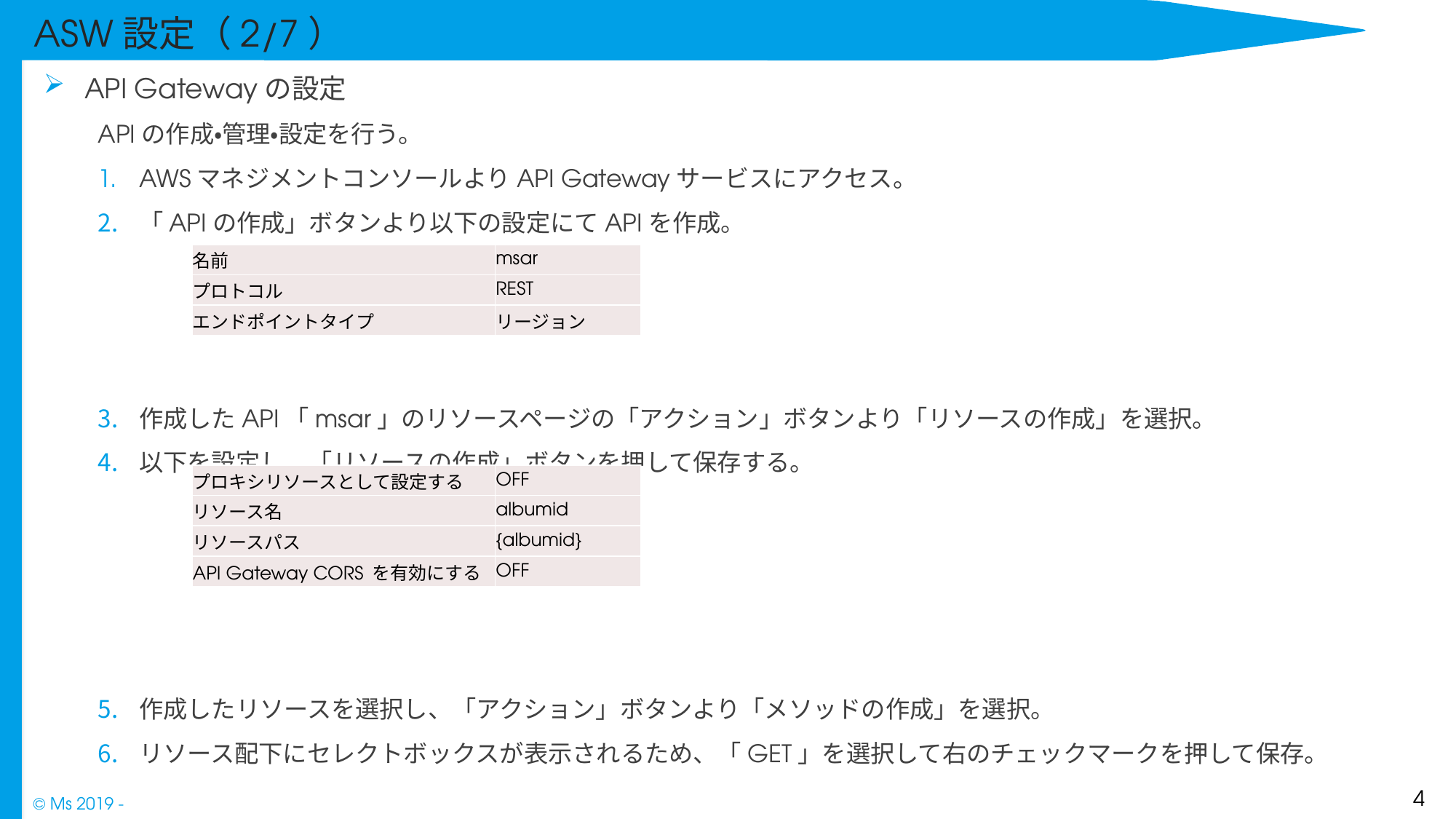

# ASW設定（2/7）
API Gatewayの設定
APIの作成・管理・設定を行う。
AWSマネジメントコンソールよりAPI Gatewayサービスにアクセス。
「APIの作成」ボタンより以下の設定にてAPIを作成。

作成したAPI「msar」のリソースページの「アクション」ボタンより「リソースの作成」を選択。
以下を設定し、「リソースの作成」ボタンを押して保存する。

作成したリソースを選択し、「アクション」ボタンより「メソッドの作成」を選択。
リソース配下にセレクトボックスが表示されるため、「GET」を選択して右のチェックマークを押して保存。

| 名前 | msar |
| --- | --- |
| プロトコル | REST |
| エンドポイントタイプ | リージョン |
| プロキシリソースとして設定する | OFF |
| --- | --- |
| リソース名 | albumid |
| リソースパス | {albumid} |
| API Gateway CORS を有効にする | OFF |
4